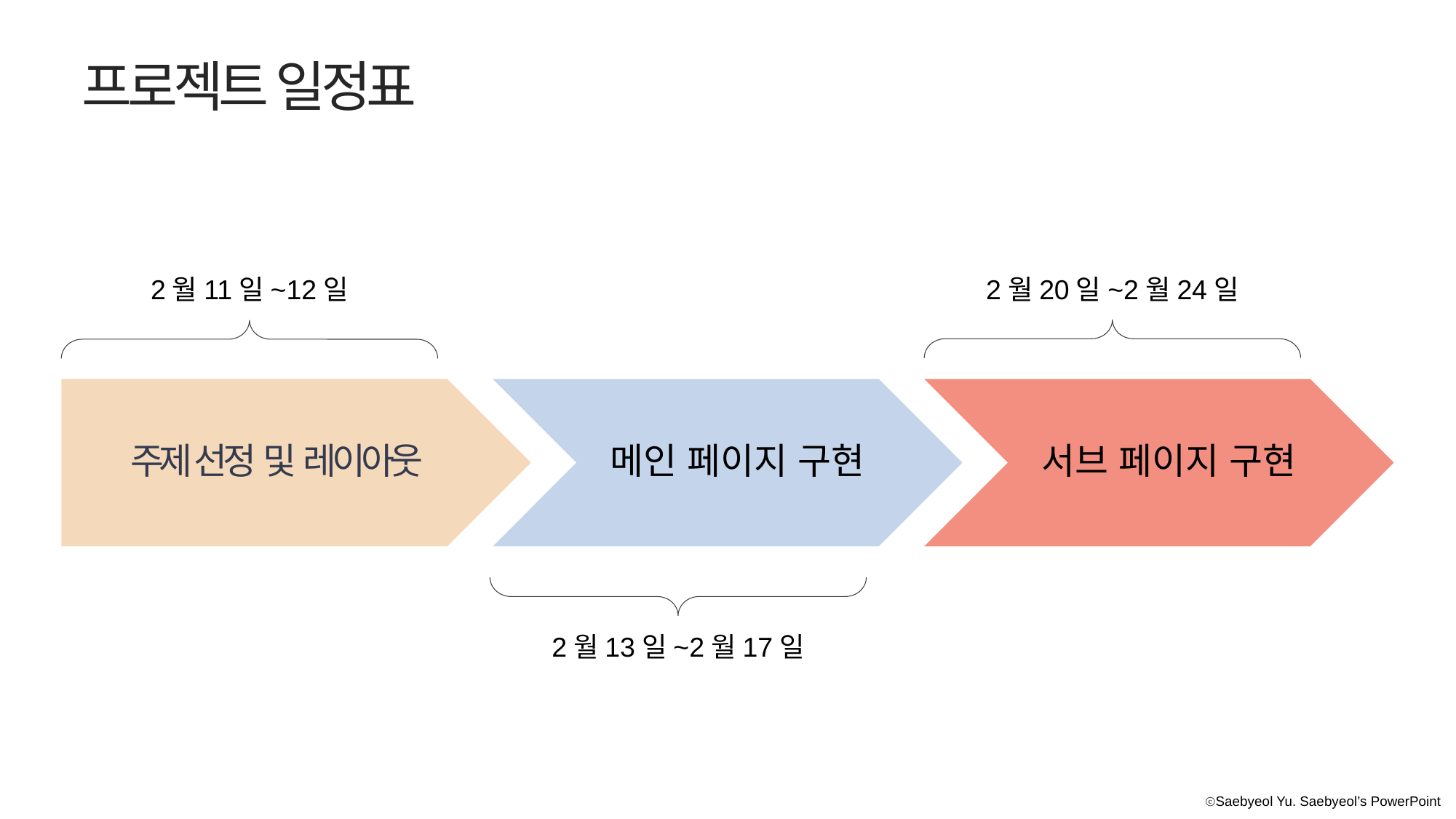

프로젝트 일정표

2월11일~12일
2월20일~2월24일

주제 선정  및  레이아웃
서브 페이지 구현
메인 페이지 구현
2월13일~2월17일